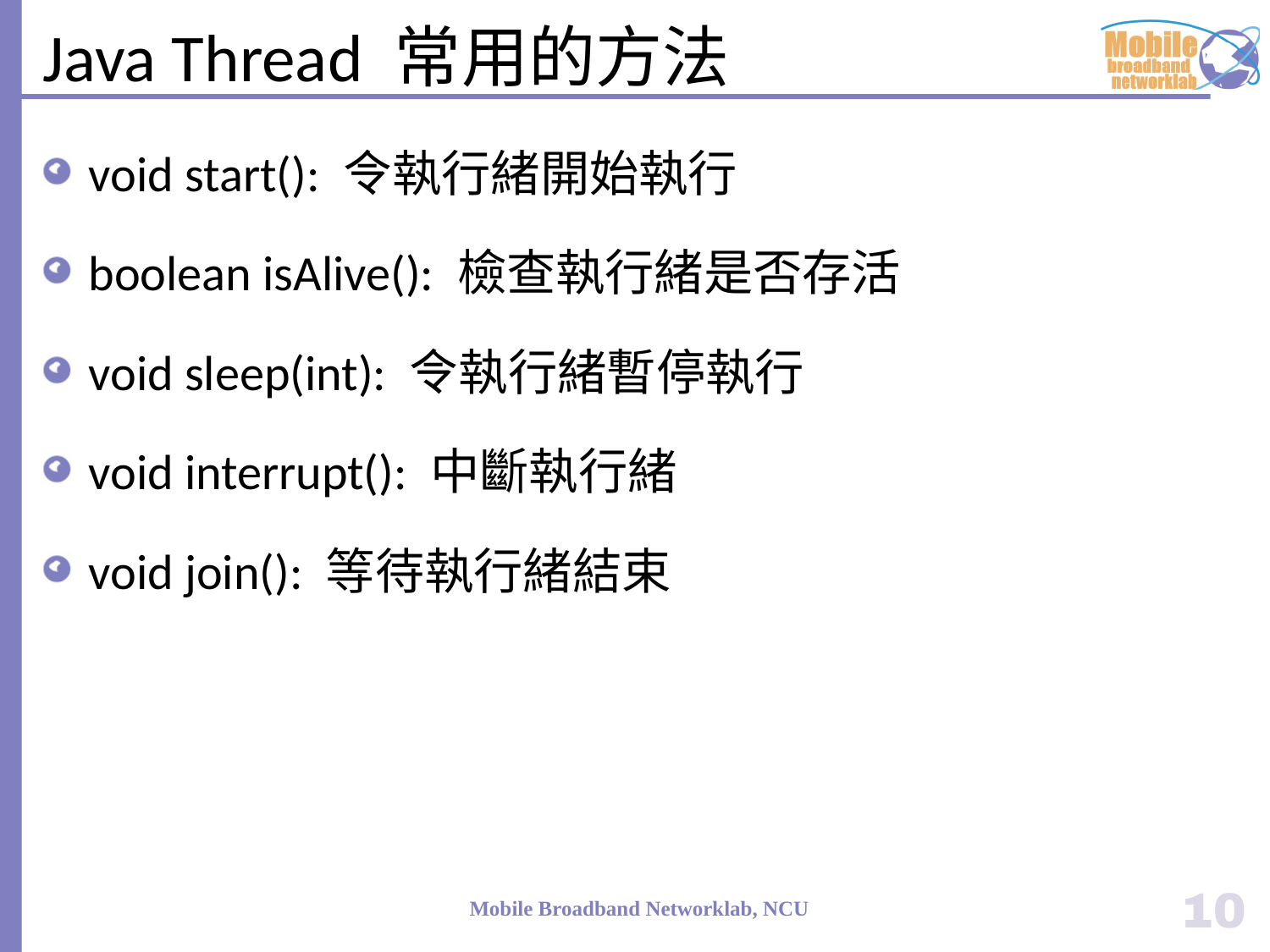

# Java Thread 常用的方法
void start(): 令執行緒開始執行
boolean isAlive(): 檢查執行緒是否存活
void sleep(int): 令執行緒暫停執行
void interrupt(): 中斷執行緒
void join(): 等待執行緒結束
10